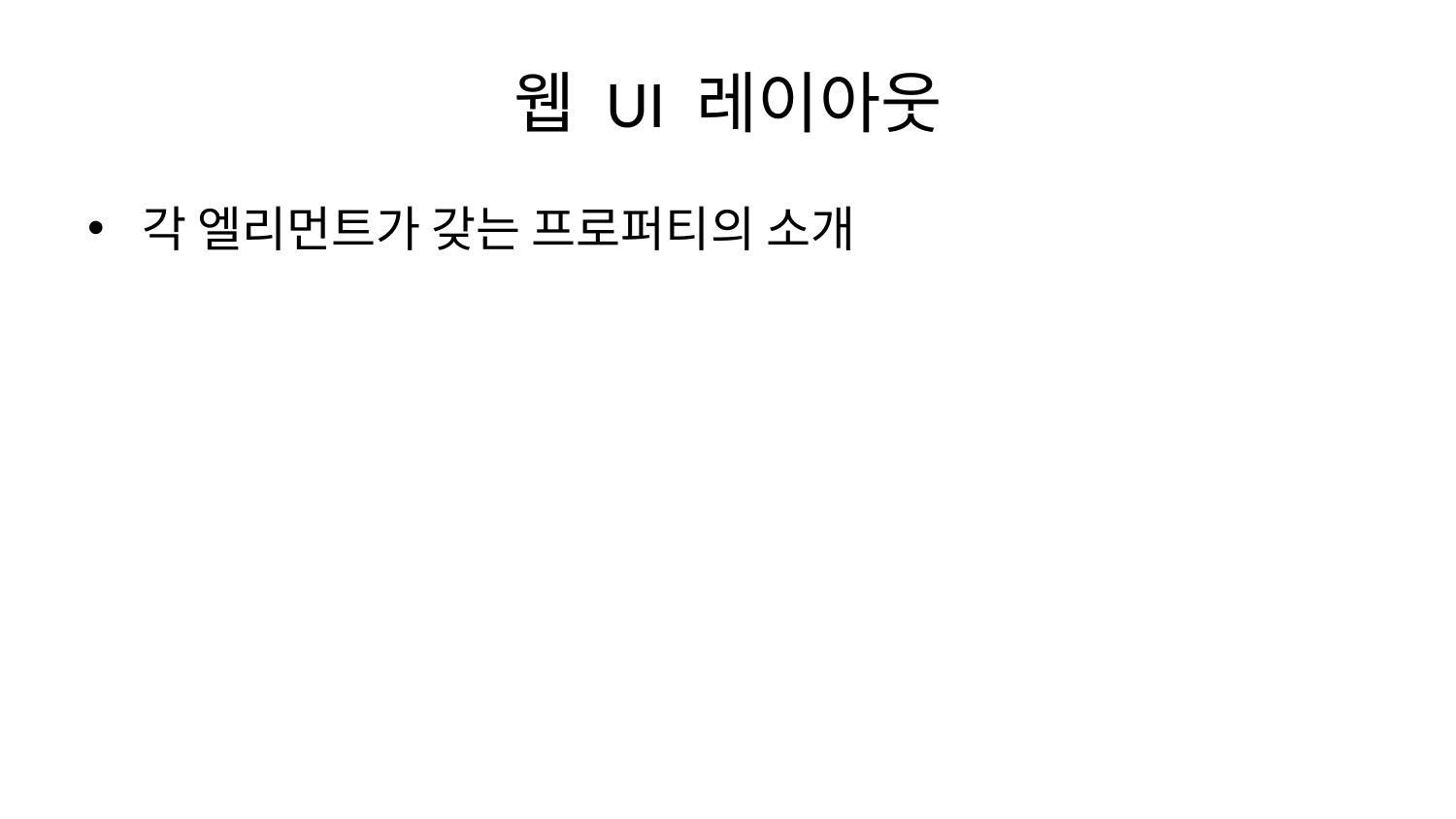

# 웹 UI 레이아웃
각 엘리먼트가 갖는 프로퍼티의 소개